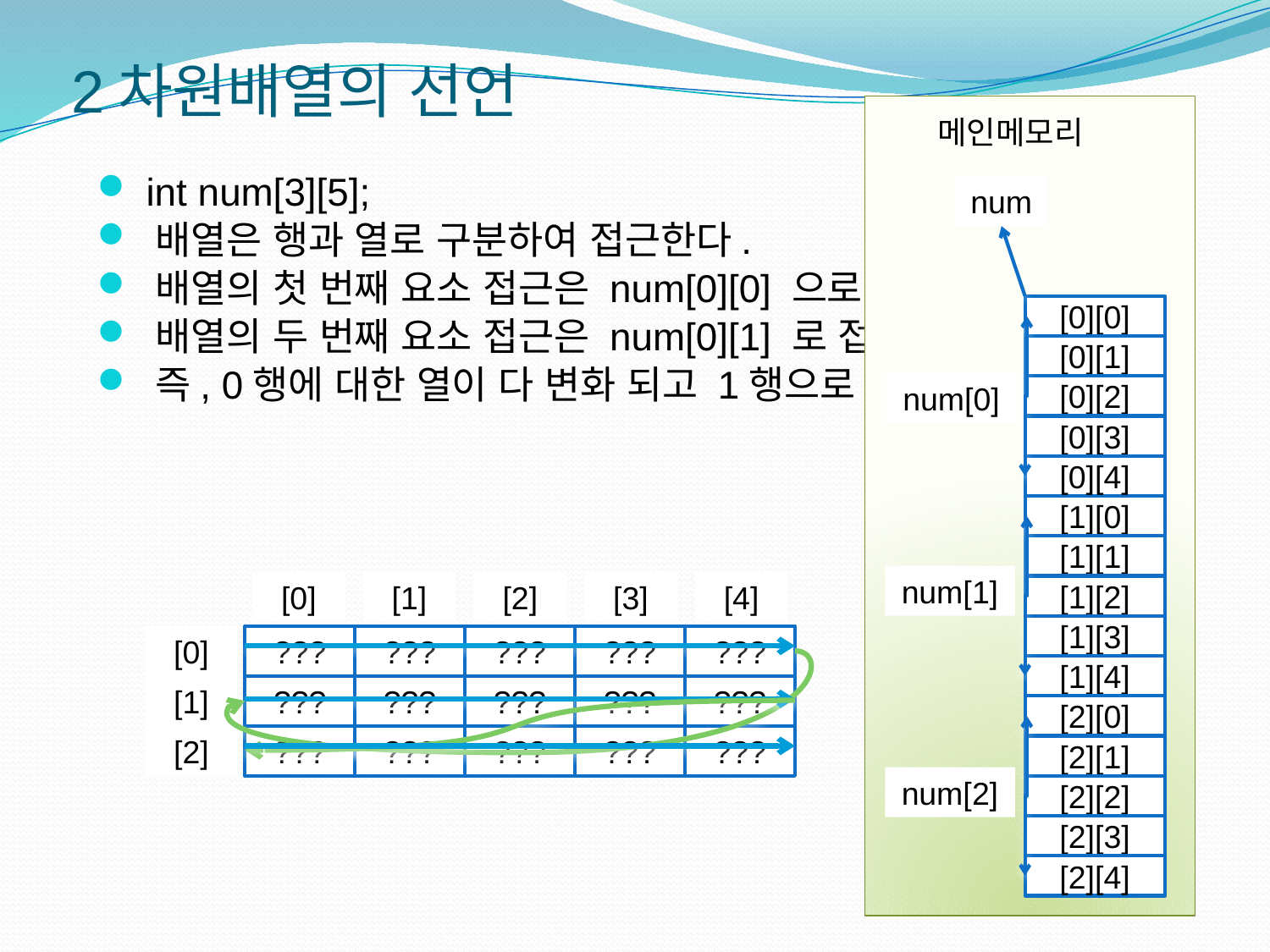

2차원배열의 선언

메인메모리
num
[0][0]
[0][1]
num[0]
[0][2]
[0][3]
[0][4]
[1][0]
[1][1]
num[1]
[1][2]
[1][3]
[1][4]
[2][0]
[2][1]
num[2]
[2][2]
[2][3]
[2][4]

 int num[3][5];
 배열은 행과 열로 구분하여 접근한다.
 배열의 첫 번째 요소 접근은 num[0][0] 으로 접근
 배열의 두 번째 요소 접근은 num[0][1] 로 접근
 즉, 0행에 대한 열이 다 변화 되고 1행으로 이동.
[0]
[1]
[2]
[3]
[4]
[0]
???
???
???
???
???
[1]
???
???
???
???
???
[2]
???
???
???
???
???